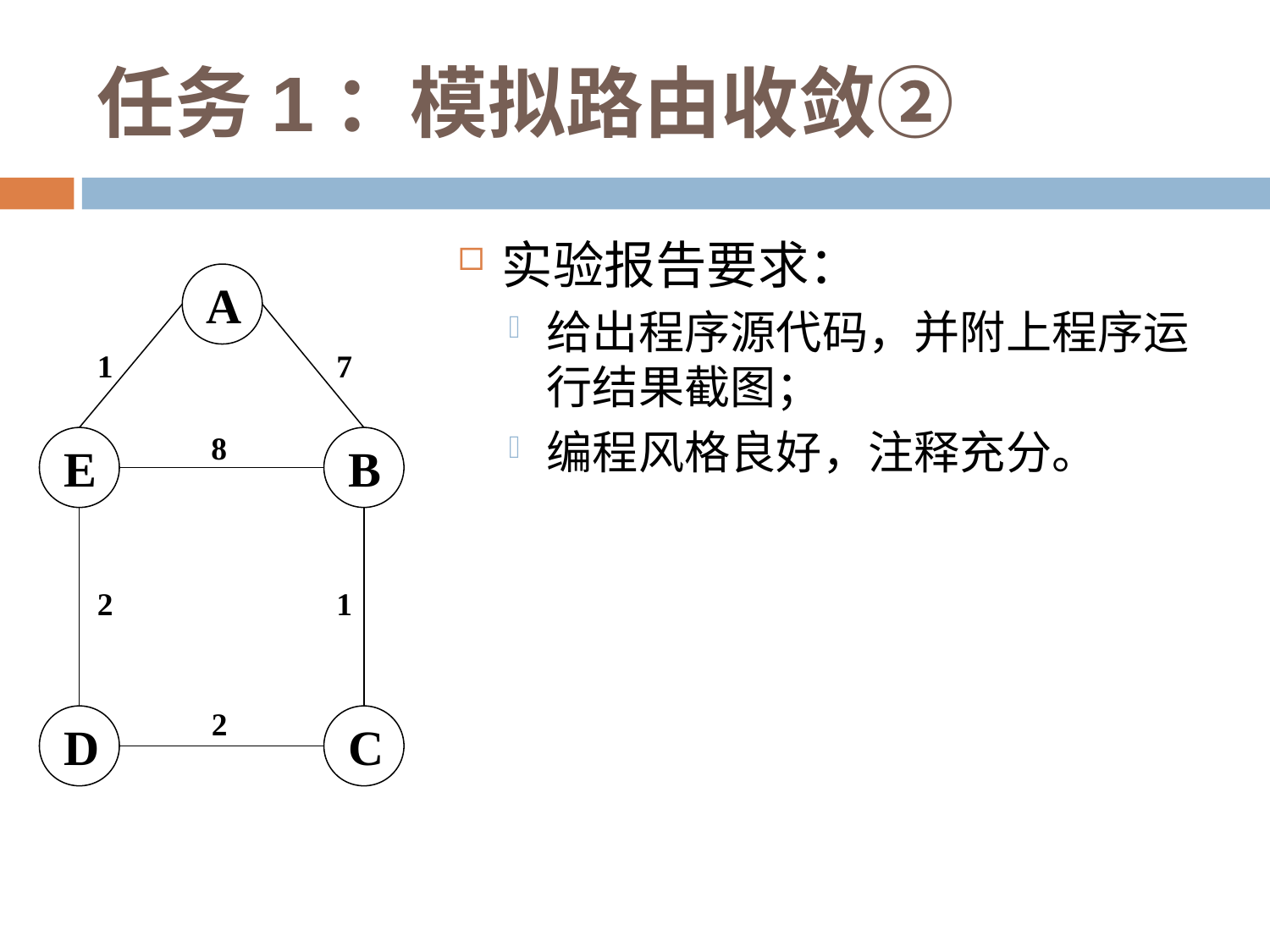

# 任务1：模拟路由收敛②
实验报告要求：
给出程序源代码，并附上程序运行结果截图；
编程风格良好，注释充分。
A
1
7
8
E
B
1
2
2
D
C